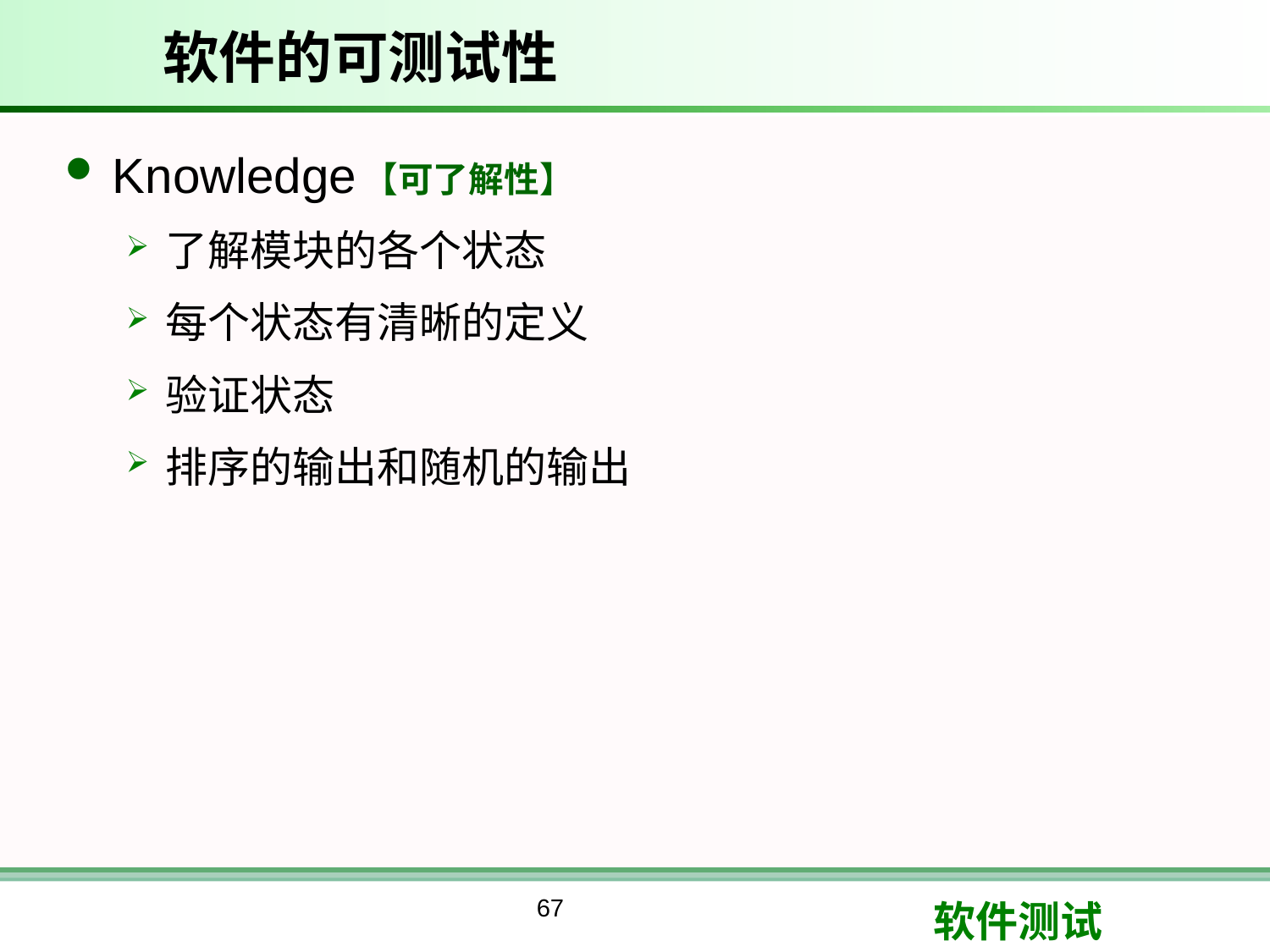

# 软件的可测试性
Knowledge
了解模块的各个状态
每个状态有清晰的定义
验证状态
排序的输出和随机的输出
【可了解性】
67